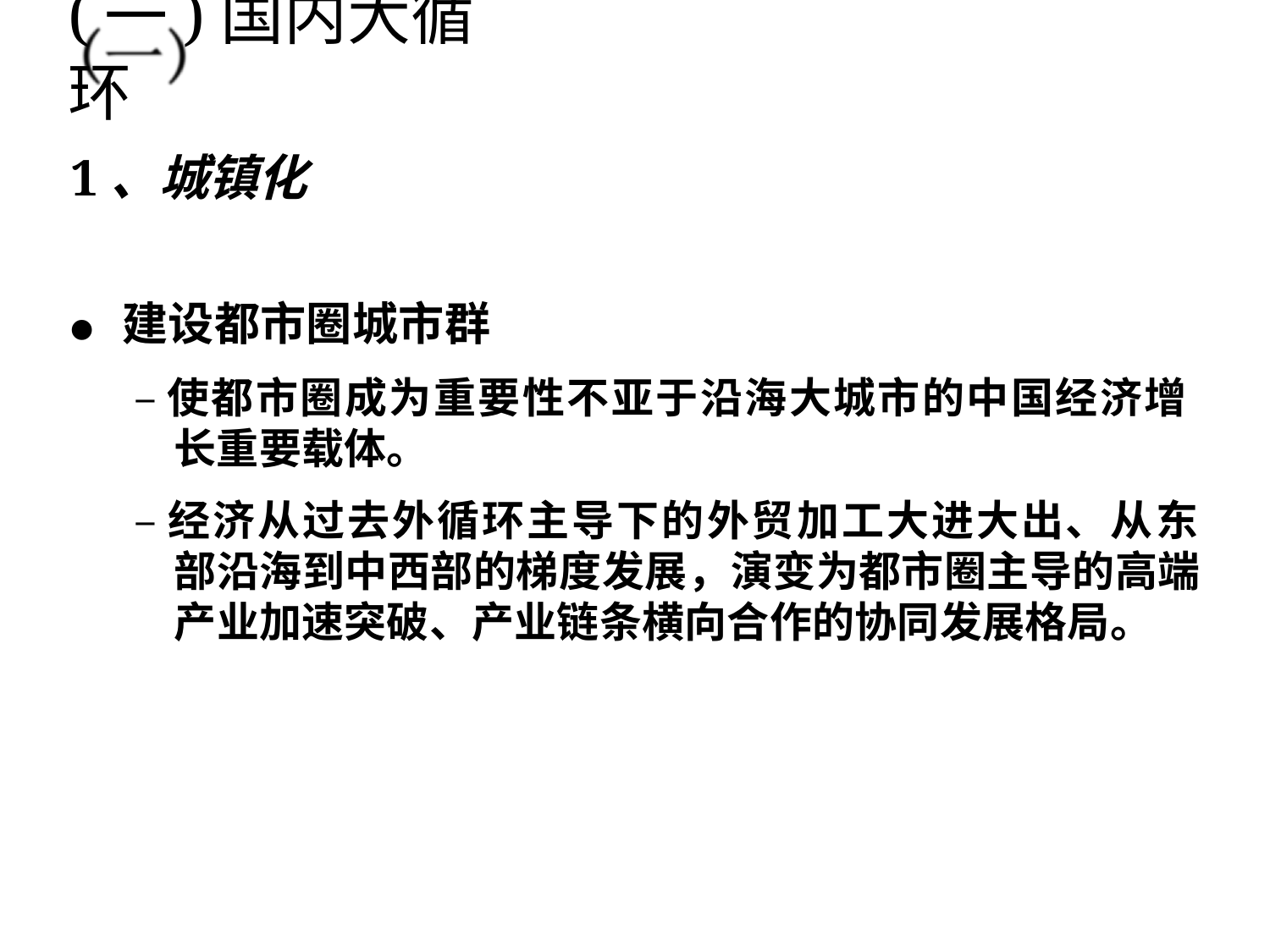

# (一)国内大循环
1、城镇化

⚫	建设都市圈城市群
–使都市圈成为重要性不亚于沿海大城市的中国经济增 长重要载体。
–经济从过去外循环主导下的外贸加工大进大出、从东 部沿海到中西部的梯度发展，演变为都市圈主导的高端 产业加速突破、产业链条横向合作的协同发展格局。